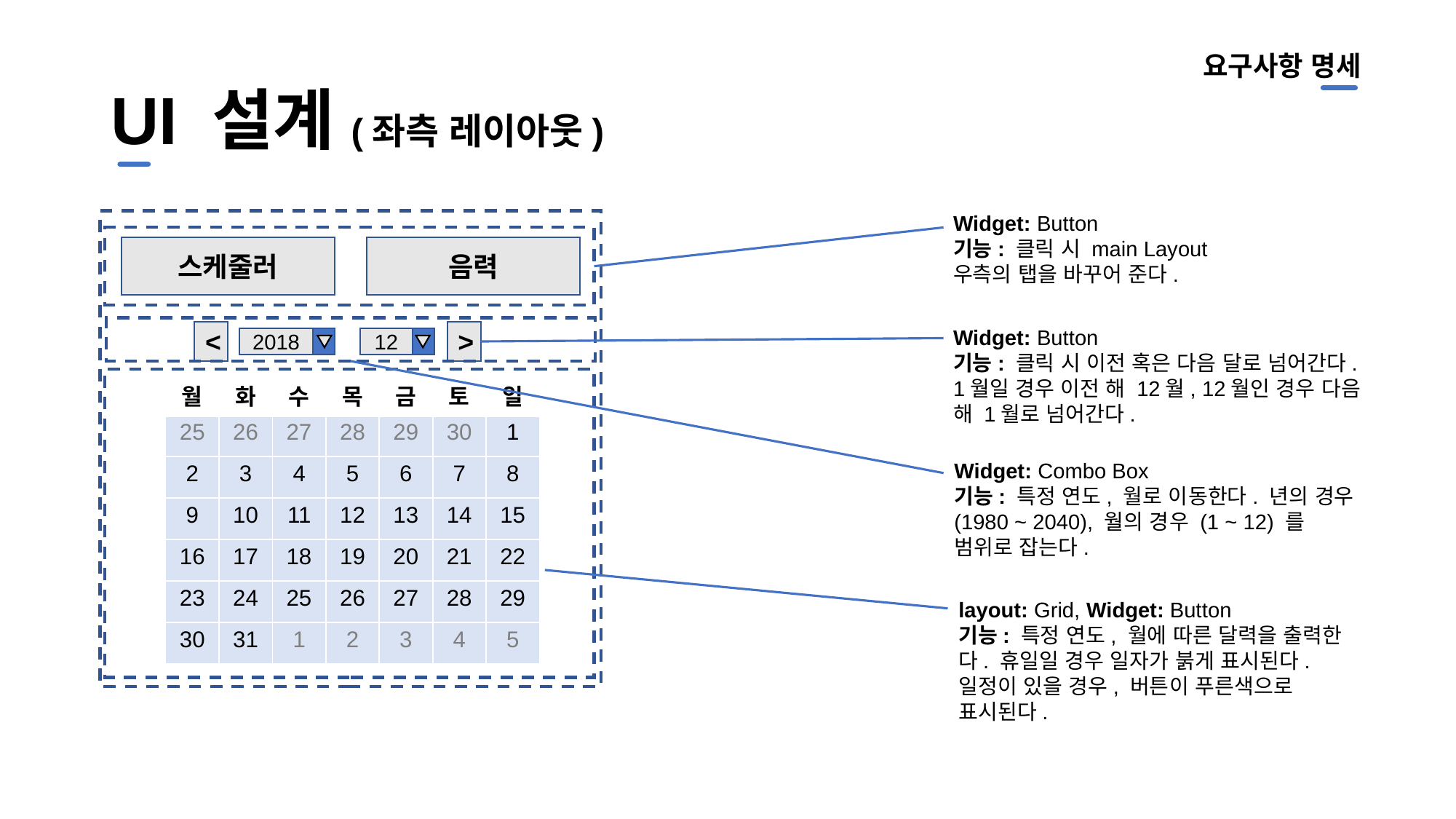

# UI 설계(좌측 레이아웃)
요구사항 명세
Widget: Button
기능: 클릭 시 main Layout
우측의 탭을 바꾸어 준다.

음력
스케줄러

Widget: Button
기능: 클릭 시 이전 혹은 다음 달로 넘어간다. 1월일 경우 이전 해 12월, 12월인 경우 다음 해 1월로 넘어간다.
<
>

2018
12

| 월 | 화 | 수 | 목 | 금 | 토 | 일 |
| --- | --- | --- | --- | --- | --- | --- |
| 25 | 26 | 27 | 28 | 29 | 30 | 1 |
| 2 | 3 | 4 | 5 | 6 | 7 | 8 |
| 9 | 10 | 11 | 12 | 13 | 14 | 15 |
| 16 | 17 | 18 | 19 | 20 | 21 | 22 |
| 23 | 24 | 25 | 26 | 27 | 28 | 29 |
| 30 | 31 | 1 | 2 | 3 | 4 | 5 |
Widget: Combo Box
기능: 특정 연도, 월로 이동한다. 년의 경우 (1980 ~ 2040), 월의 경우 (1 ~ 12) 를 범위로 잡는다.
layout: Grid, Widget: Button
기능: 특정 연도, 월에 따른 달력을 출력한다. 휴일일 경우 일자가 붉게 표시된다.
일정이 있을 경우, 버튼이 푸른색으로 표시된다.